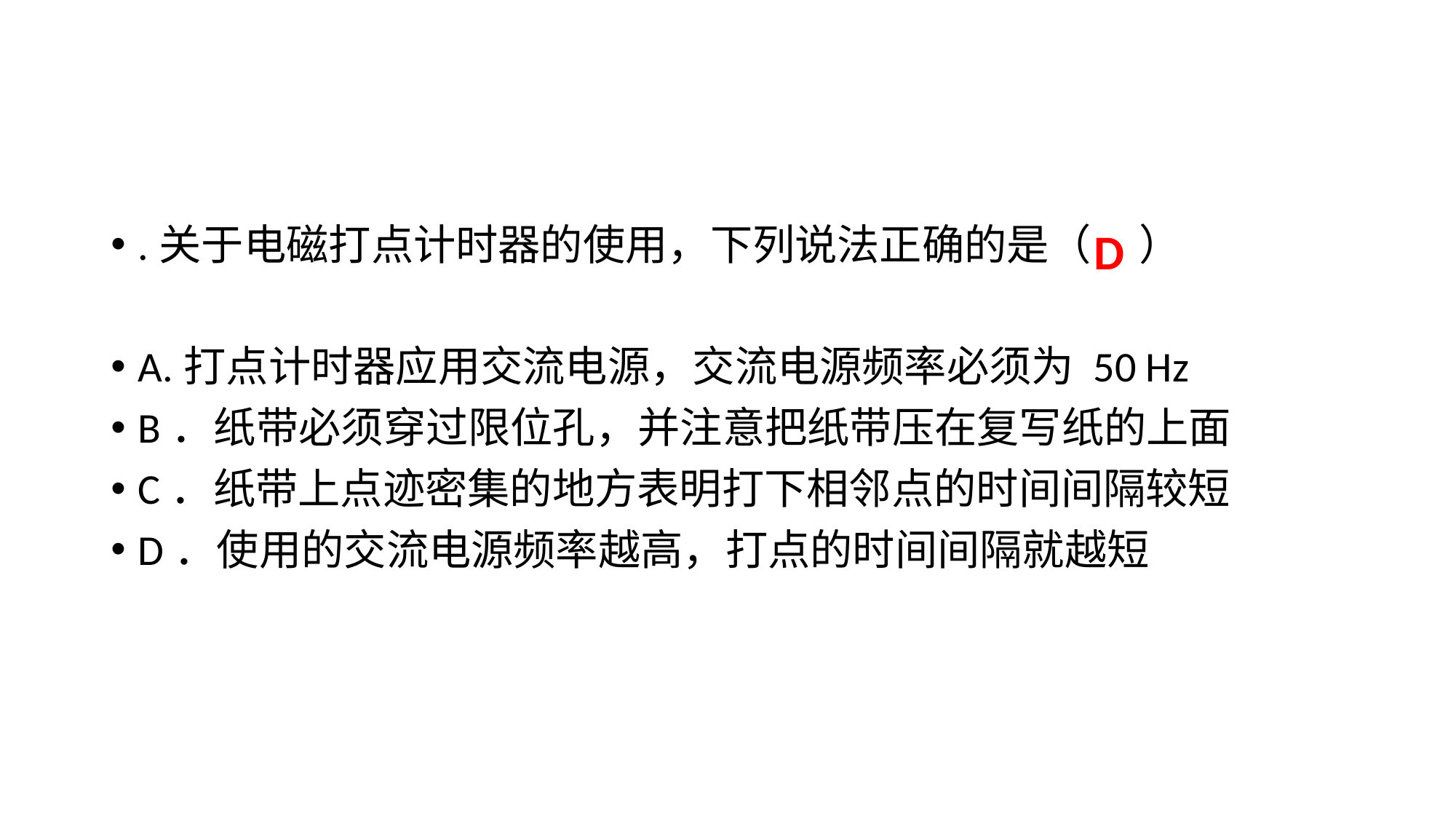

#
D
.关于电磁打点计时器的使用，下列说法正确的是（     ）

A.打点计时器应用交流电源，交流电源频率必须为 50 Hz
B．纸带必须穿过限位孔，并注意把纸带压在复写纸的上面
C．纸带上点迹密集的地方表明打下相邻点的时间间隔较短
D．使用的交流电源频率越高，打点的时间间隔就越短